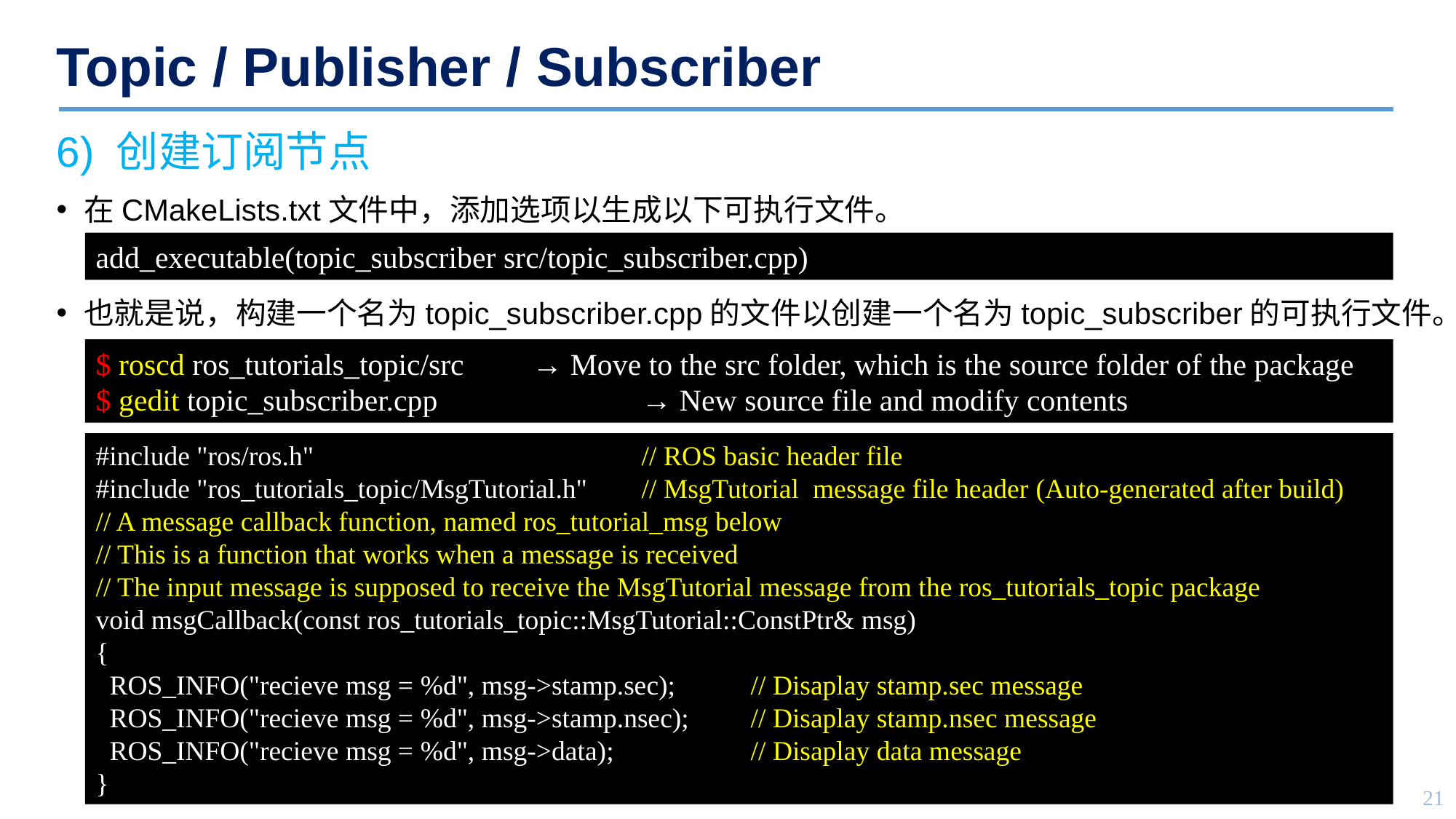

# Topic / Publisher / Subscriber
6) 创建订阅节点
在CMakeLists.txt文件中，添加选项以生成以下可执行文件。

也就是说，构建一个名为topic_subscriber.cpp的文件以创建一个名为topic_subscriber的可执行文件。

add_executable(topic_subscriber src/topic_subscriber.cpp)
$ roscd ros_tutorials_topic/src 	→ Move to the src folder, which is the source folder of the package
$ gedit topic_subscriber.cpp		→ New source file and modify contents
#include "ros/ros.h" 			// ROS basic header file
#include "ros_tutorials_topic/MsgTutorial.h" 	// MsgTutorial  message file header (Auto-generated after build)
// A message callback function, named ros_tutorial_msg below
// This is a function that works when a message is received
// The input message is supposed to receive the MsgTutorial message from the ros_tutorials_topic package
void msgCallback(const ros_tutorials_topic::MsgTutorial::ConstPtr& msg)
{
  ROS_INFO("recieve msg = %d", msg->stamp.sec); 	// Disaplay stamp.sec message
  ROS_INFO("recieve msg = %d", msg->stamp.nsec); 	// Disaplay stamp.nsec message
  ROS_INFO("recieve msg = %d", msg->data); 		// Disaplay data message
}
21